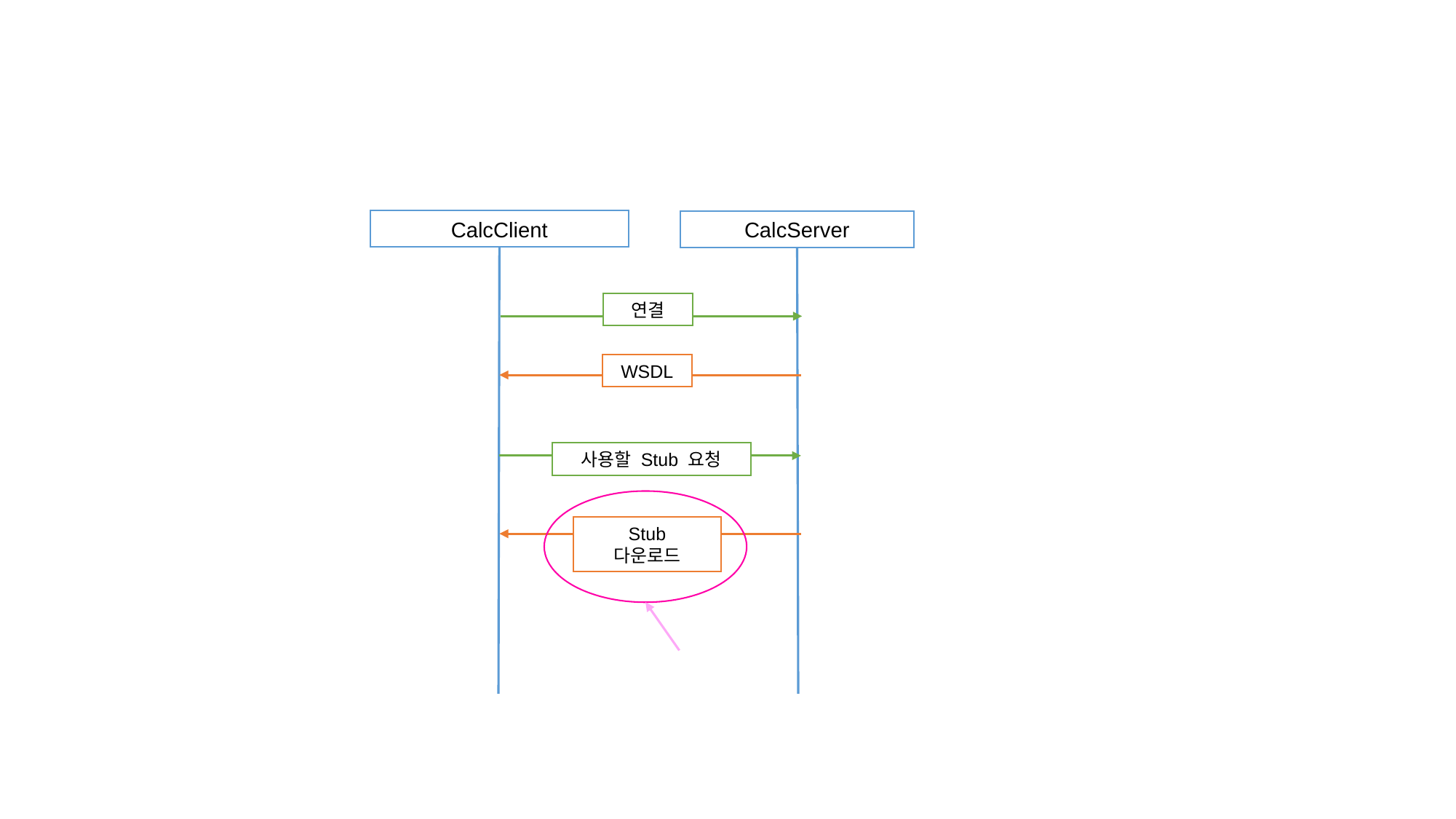

CalcClient
CalcServer
연결
WSDL
사용할 Stub 요청

Stub
다운로드